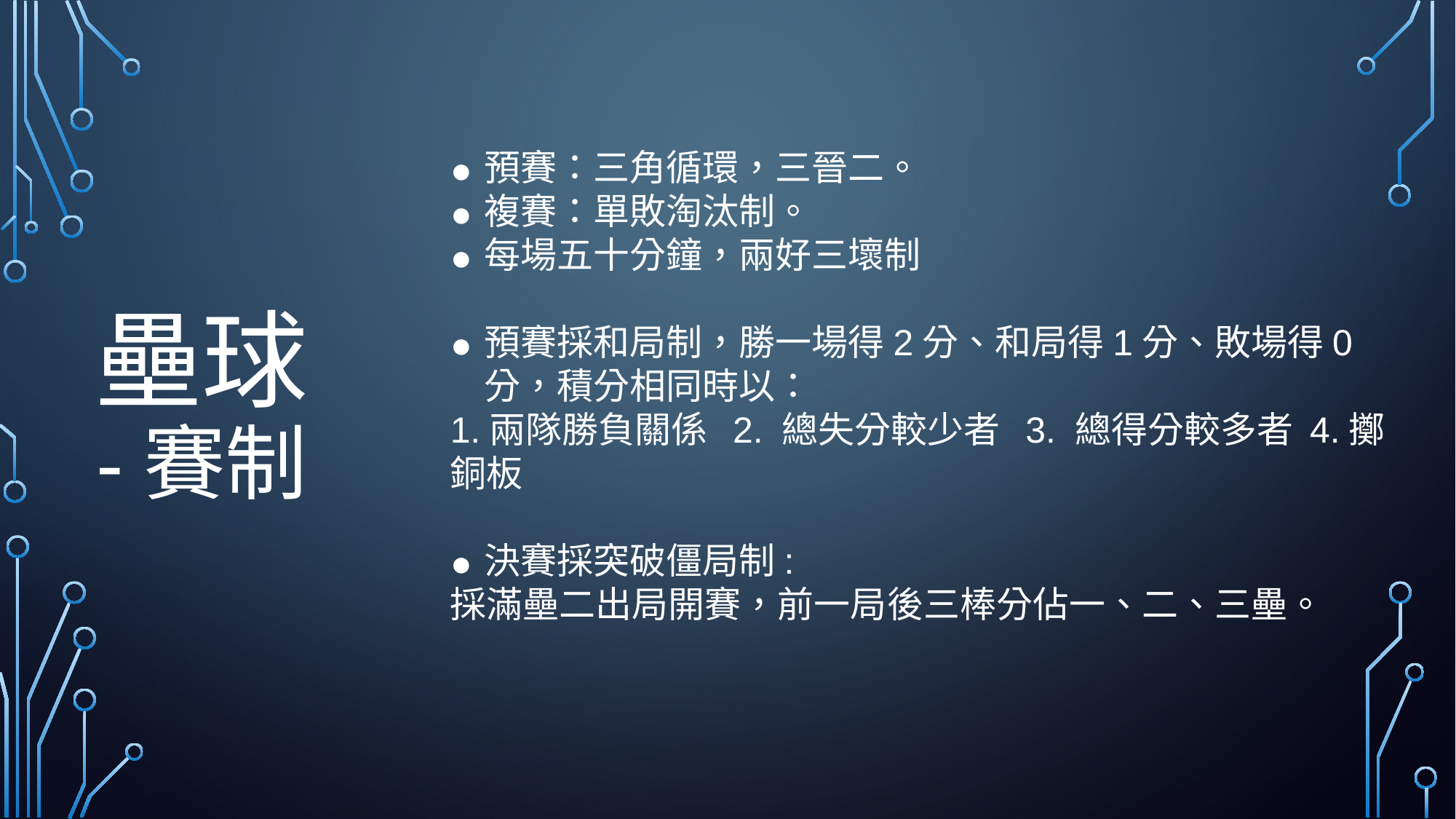

壘球
-賽制
預賽：三角循環，三晉二。
複賽：單敗淘汰制。
每場五十分鐘，兩好三壞制

預賽採和局制，勝一場得2分、和局得1分、敗場得0分，積分相同時以：
1.兩隊勝負關係  2. 總失分較少者  3. 總得分較多者 4.擲銅板

決賽採突破僵局制:
採滿壘二出局開賽，前一局後三棒分佔一、二、三壘。